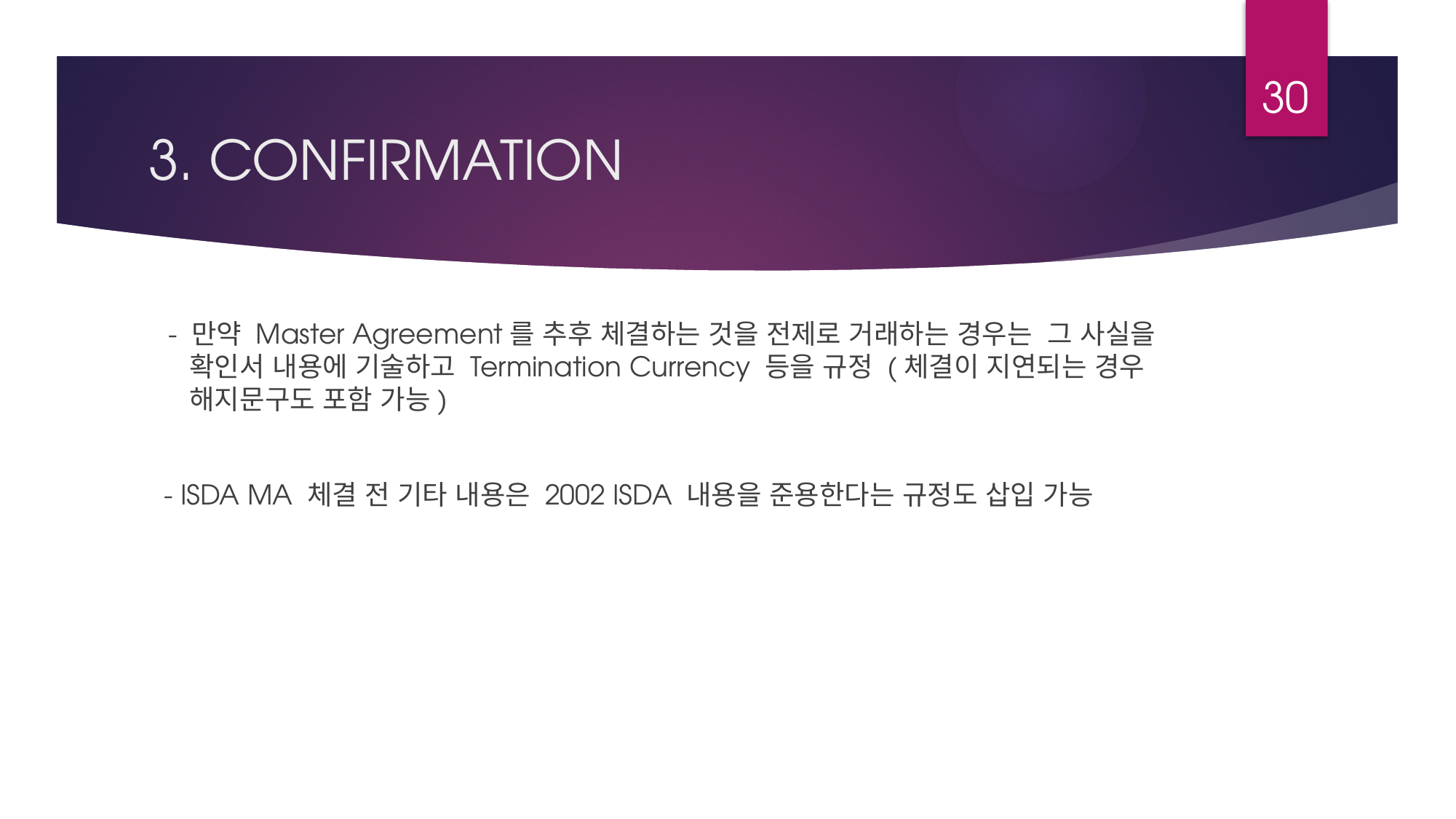

30
# 3. CONFIRMATION
- 만약 Master Agreement를 추후 체결하는 것을 전제로 거래하는 경우는  그 사실을 확인서 내용에 기술하고 Termination Currency 등을 규정 (체결이 지연되는 경우 해지문구도 포함 가능)

  - ISDA MA 체결 전 기타 내용은 2002 ISDA 내용을 준용한다는 규정도 삽입 가능